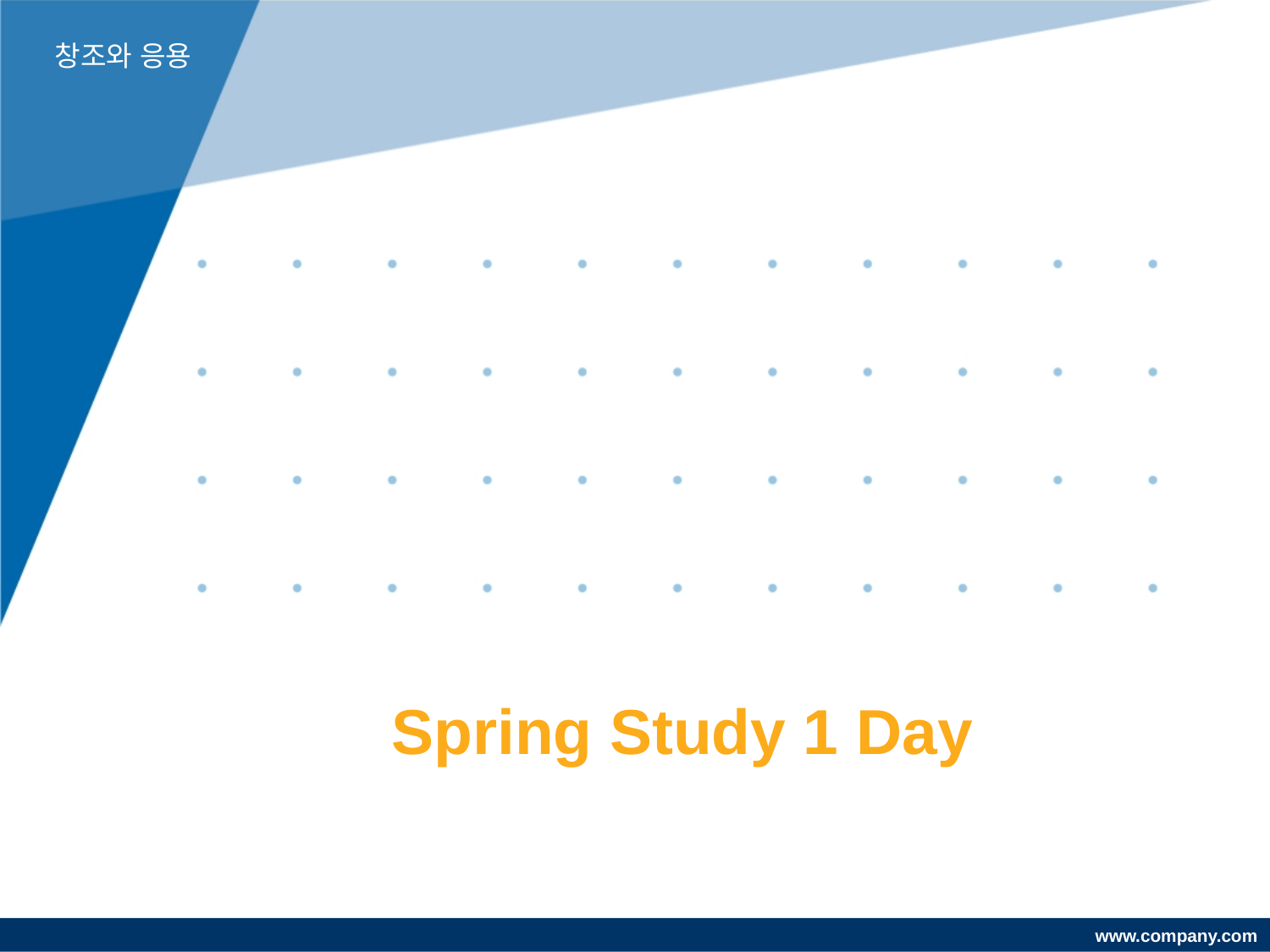

창조와 응용
# Spring Study 1 Day